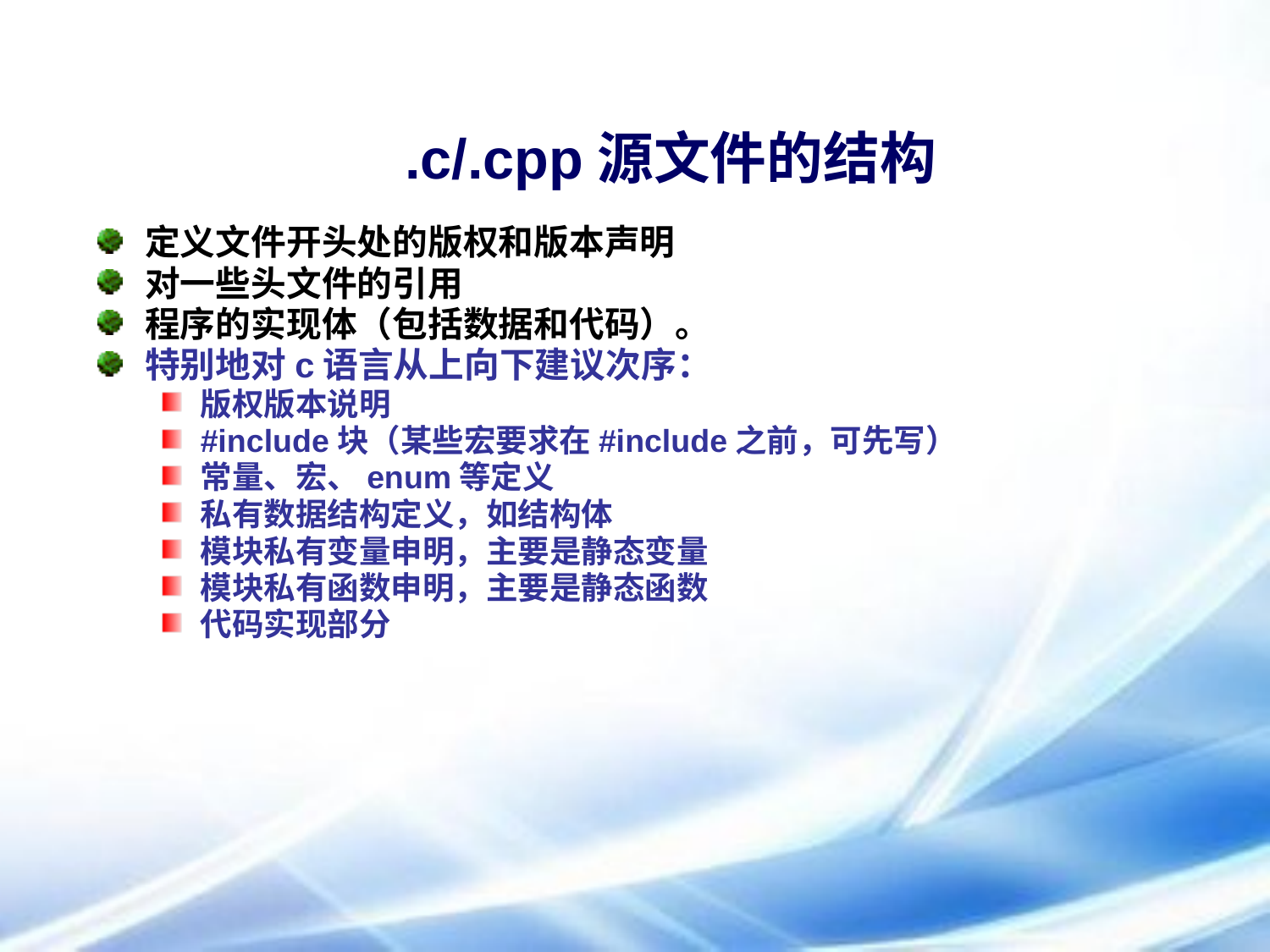

# .c/.cpp源文件的结构
定义文件开头处的版权和版本声明
对一些头文件的引用
程序的实现体（包括数据和代码）。
特别地对c语言从上向下建议次序：
版权版本说明
#include块（某些宏要求在#include之前，可先写）
常量、宏、enum等定义
私有数据结构定义，如结构体
模块私有变量申明，主要是静态变量
模块私有函数申明，主要是静态函数
代码实现部分